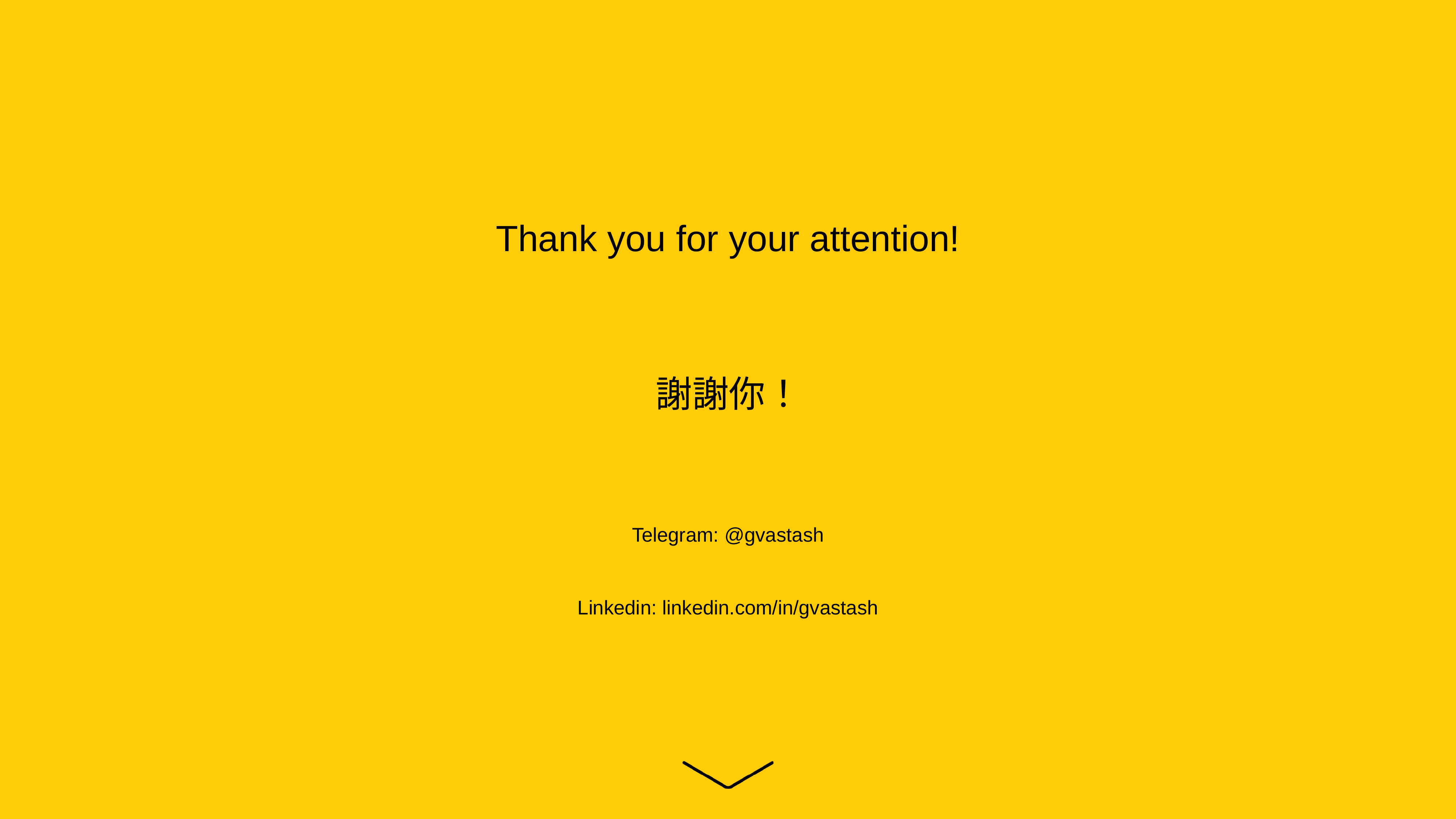

Thank you for your attention!
謝謝你！
# Telegram: @gvastash
Linkedin: linkedin.com/in/gvastash